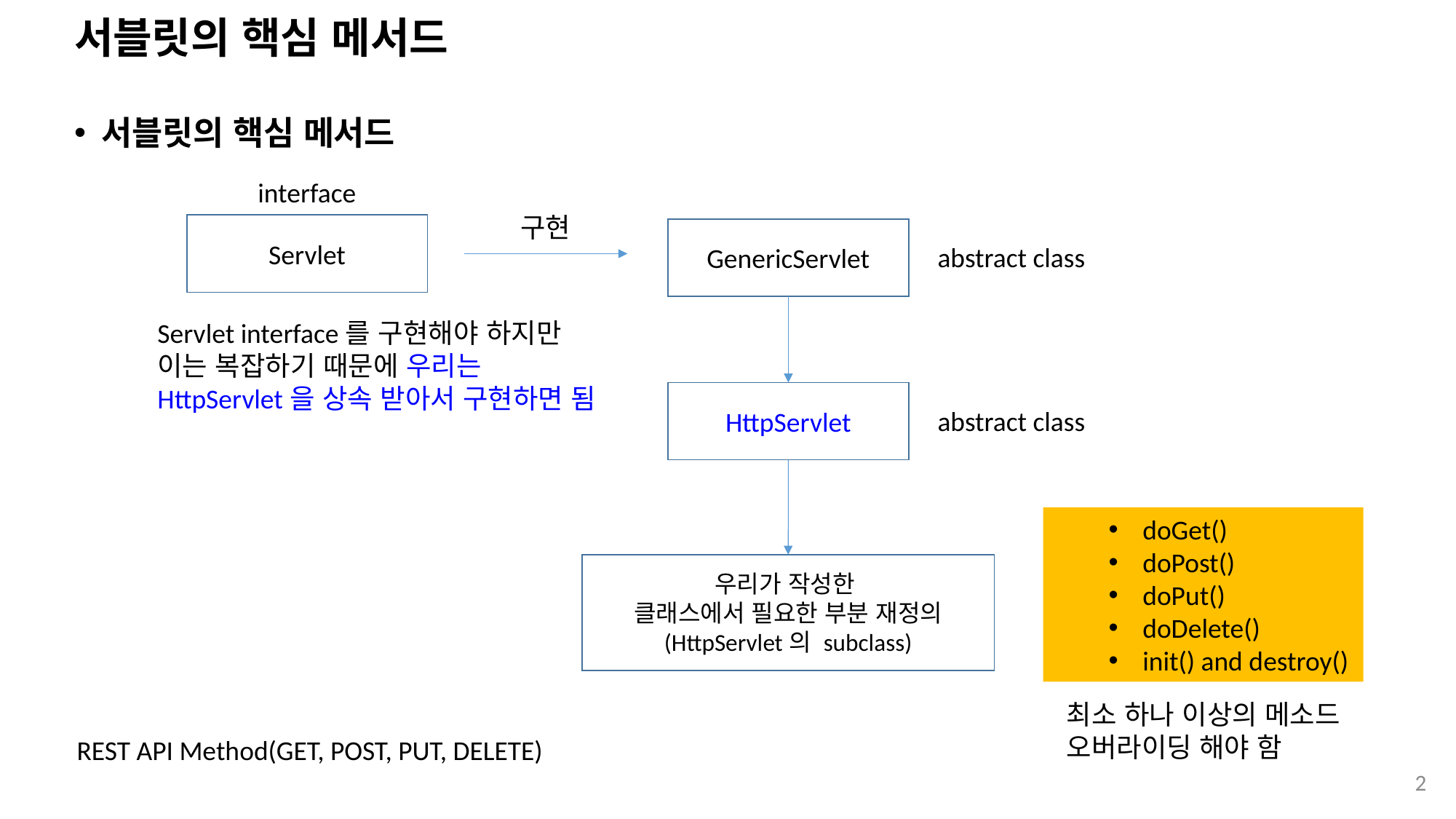

# 서블릿의 핵심 메서드
서블릿의 핵심 메서드

interface
구현
Servlet
GenericServlet
abstract class
Servlet interface를 구현해야 하지만
이는 복잡하기 때문에 우리는
HttpServlet을 상속 받아서 구현하면 됨
HttpServlet
abstract class
doGet()
doPost()
doPut()
doDelete()
init() and destroy()
우리가 작성한
클래스에서 필요한 부분 재정의
(HttpServlet의 subclass)
최소 하나 이상의 메소드
오버라이딩 해야 함
REST API Method(GET, POST, PUT, DELETE)
2